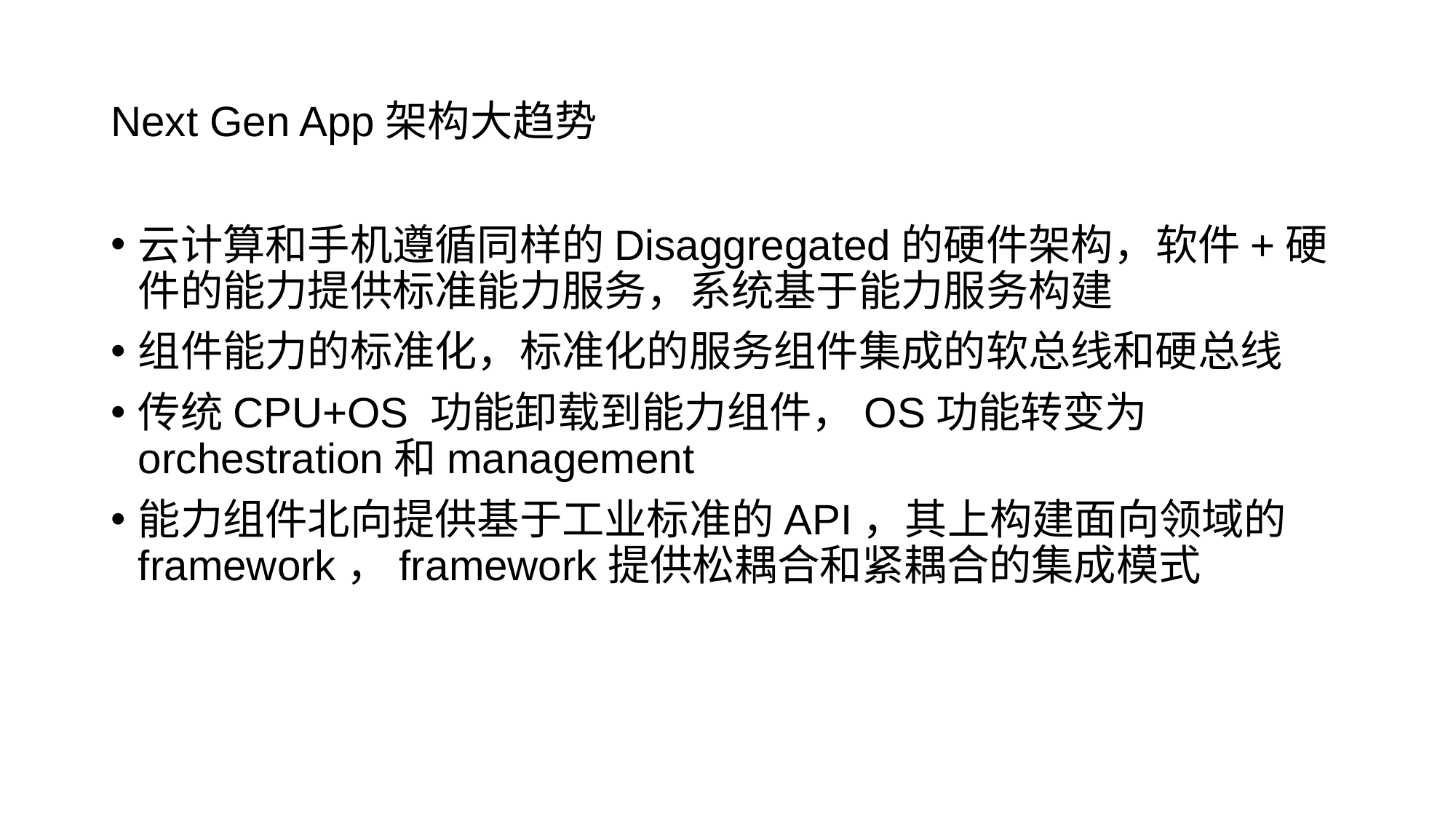

# Next Gen App架构大趋势
云计算和手机遵循同样的Disaggregated的硬件架构，软件+硬件的能力提供标准能力服务，系统基于能力服务构建
组件能力的标准化，标准化的服务组件集成的软总线和硬总线
传统CPU+OS 功能卸载到能力组件，OS功能转变为orchestration和management
能力组件北向提供基于工业标准的API，其上构建面向领域的framework，framework提供松耦合和紧耦合的集成模式